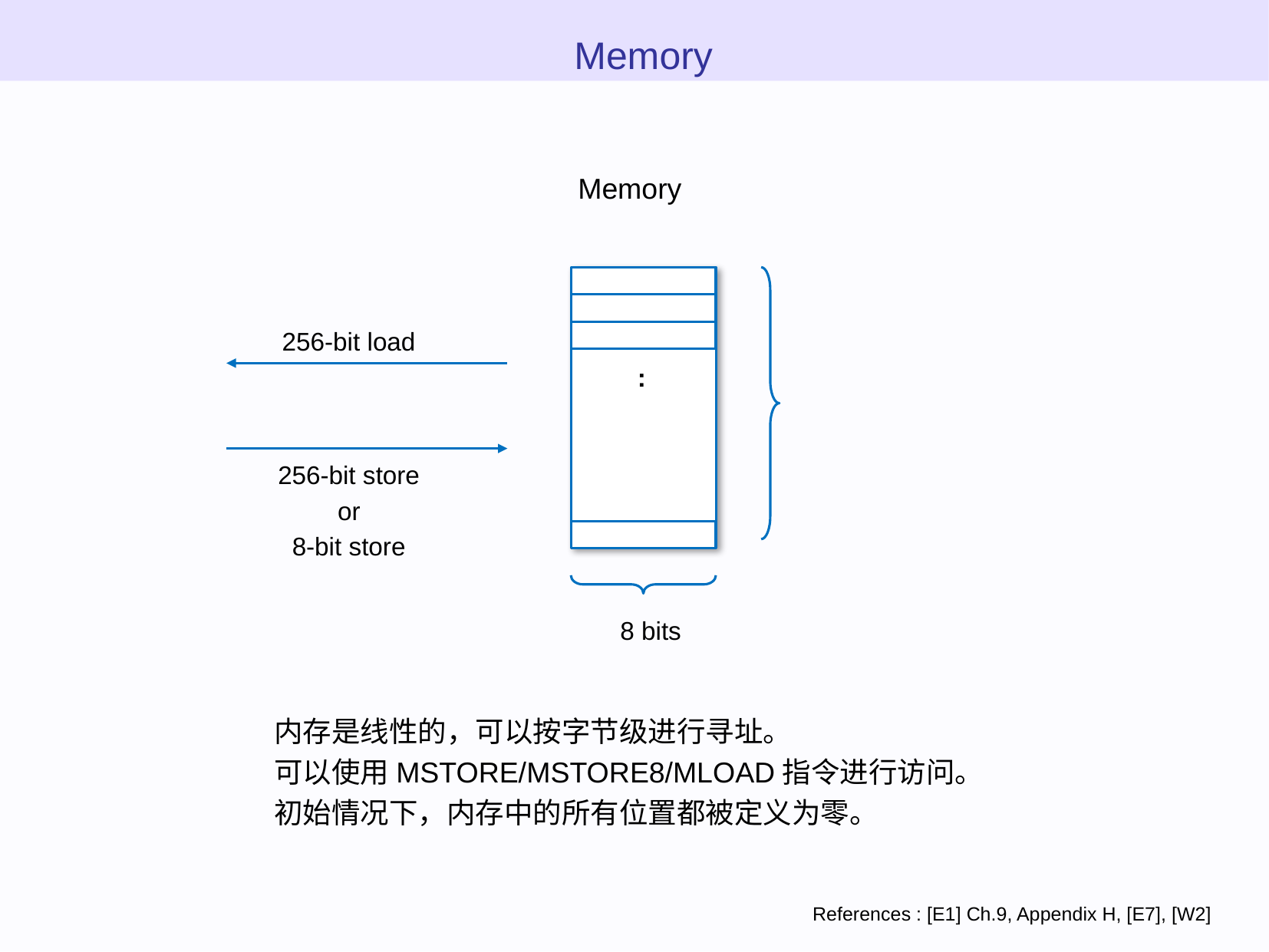

Memory
Memory

256-bit load

:
256-bit store
or
8-bit store

8 bits
内存是线性的，可以按字节级进行寻址。
可以使用MSTORE/MSTORE8/MLOAD指令进行访问。
初始情况下，内存中的所有位置都被定义为零。
References : [E1] Ch.9, Appendix H, [E7], [W2]